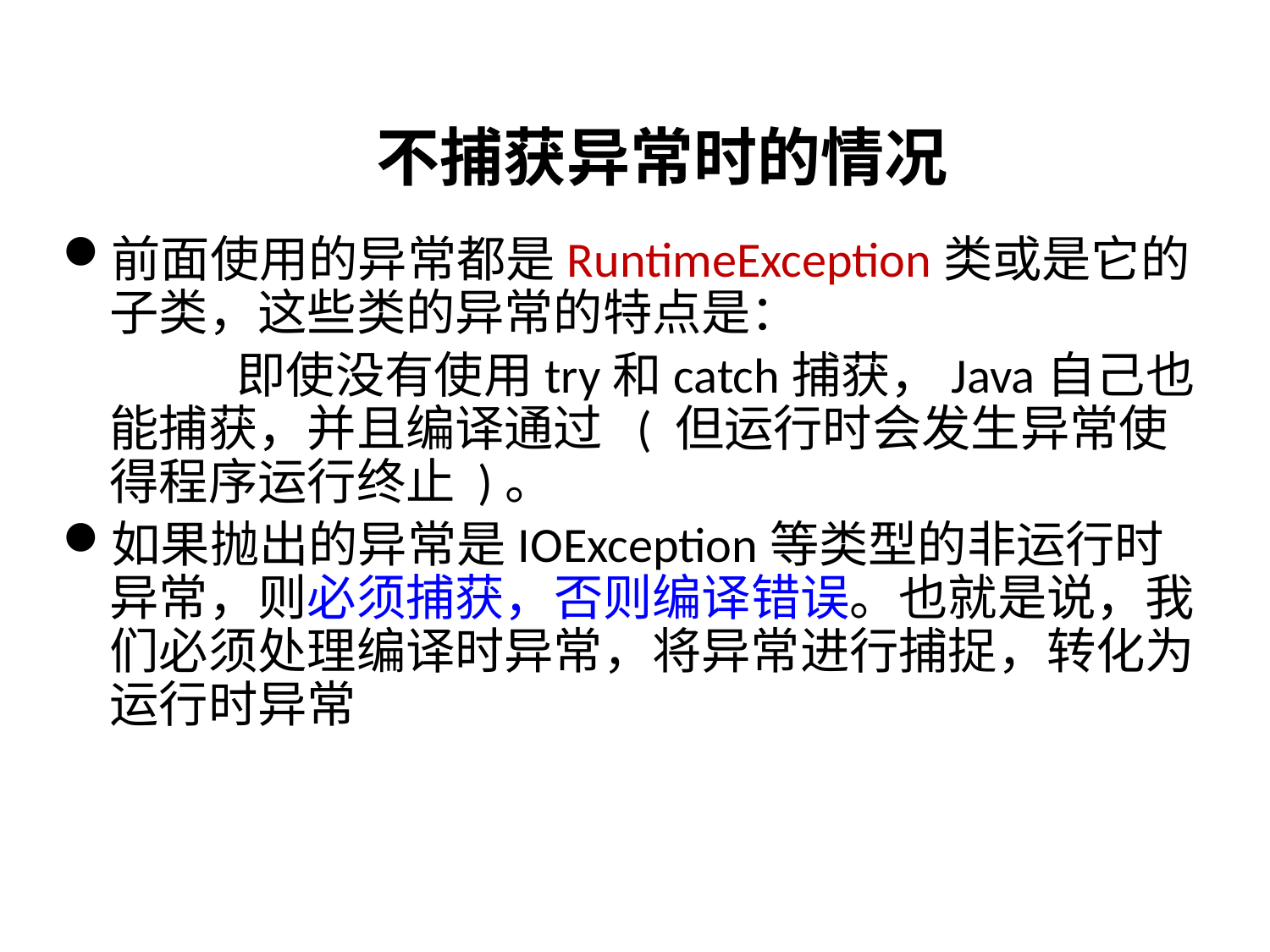

# 不捕获异常时的情况
前面使用的异常都是RuntimeException类或是它的子类，这些类的异常的特点是：
		即使没有使用try和catch捕获，Java自己也能捕获，并且编译通过  ( 但运行时会发生异常使得程序运行终止 )。
如果抛出的异常是IOException等类型的非运行时异常，则必须捕获，否则编译错误。也就是说，我们必须处理编译时异常，将异常进行捕捉，转化为运行时异常